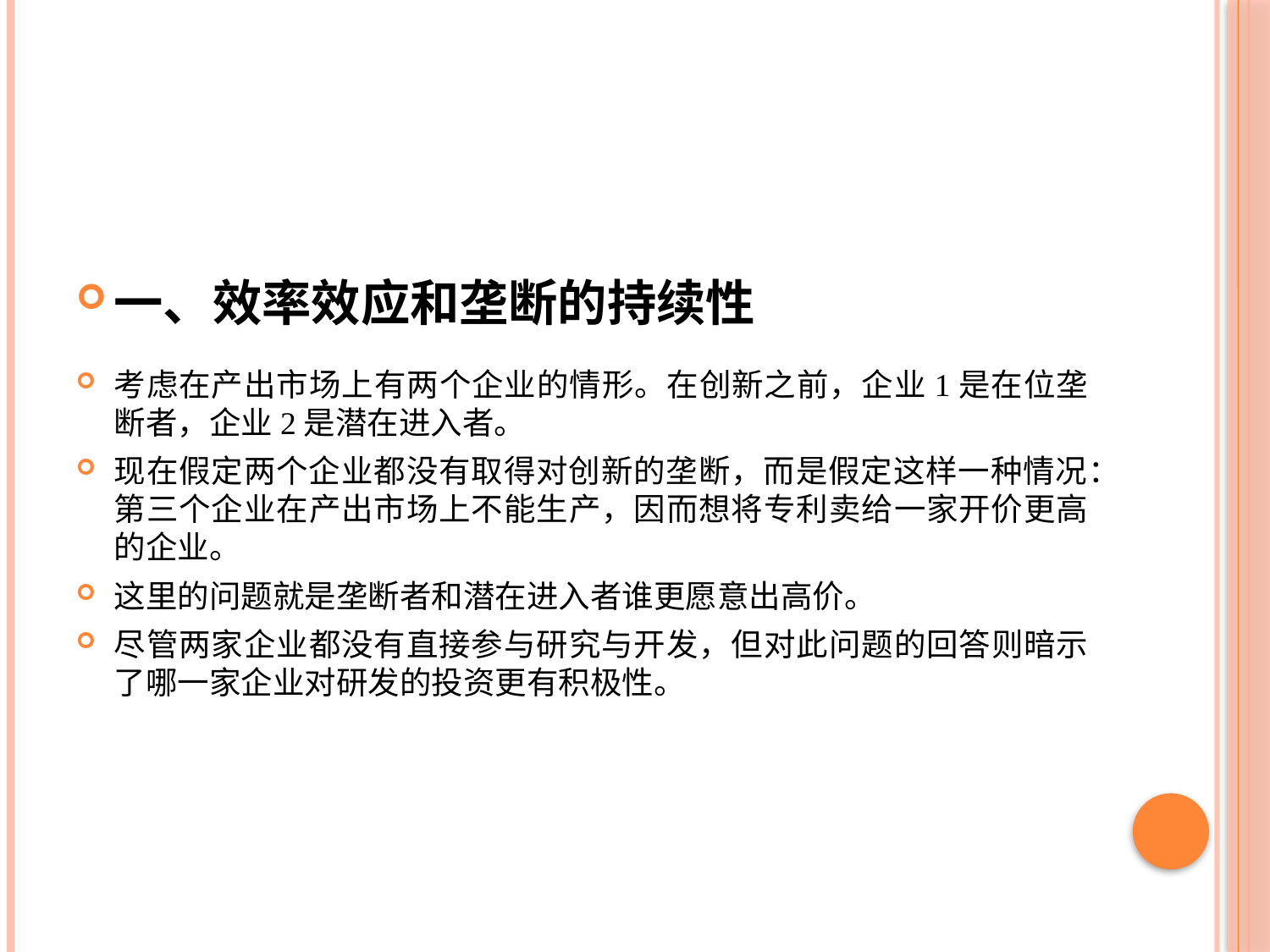

#
一、效率效应和垄断的持续性
考虑在产出市场上有两个企业的情形。在创新之前，企业1是在位垄断者，企业2是潜在进入者。
现在假定两个企业都没有取得对创新的垄断，而是假定这样一种情况：第三个企业在产出市场上不能生产，因而想将专利卖给一家开价更高的企业。
这里的问题就是垄断者和潜在进入者谁更愿意出高价。
尽管两家企业都没有直接参与研究与开发，但对此问题的回答则暗示了哪一家企业对研发的投资更有积极性。